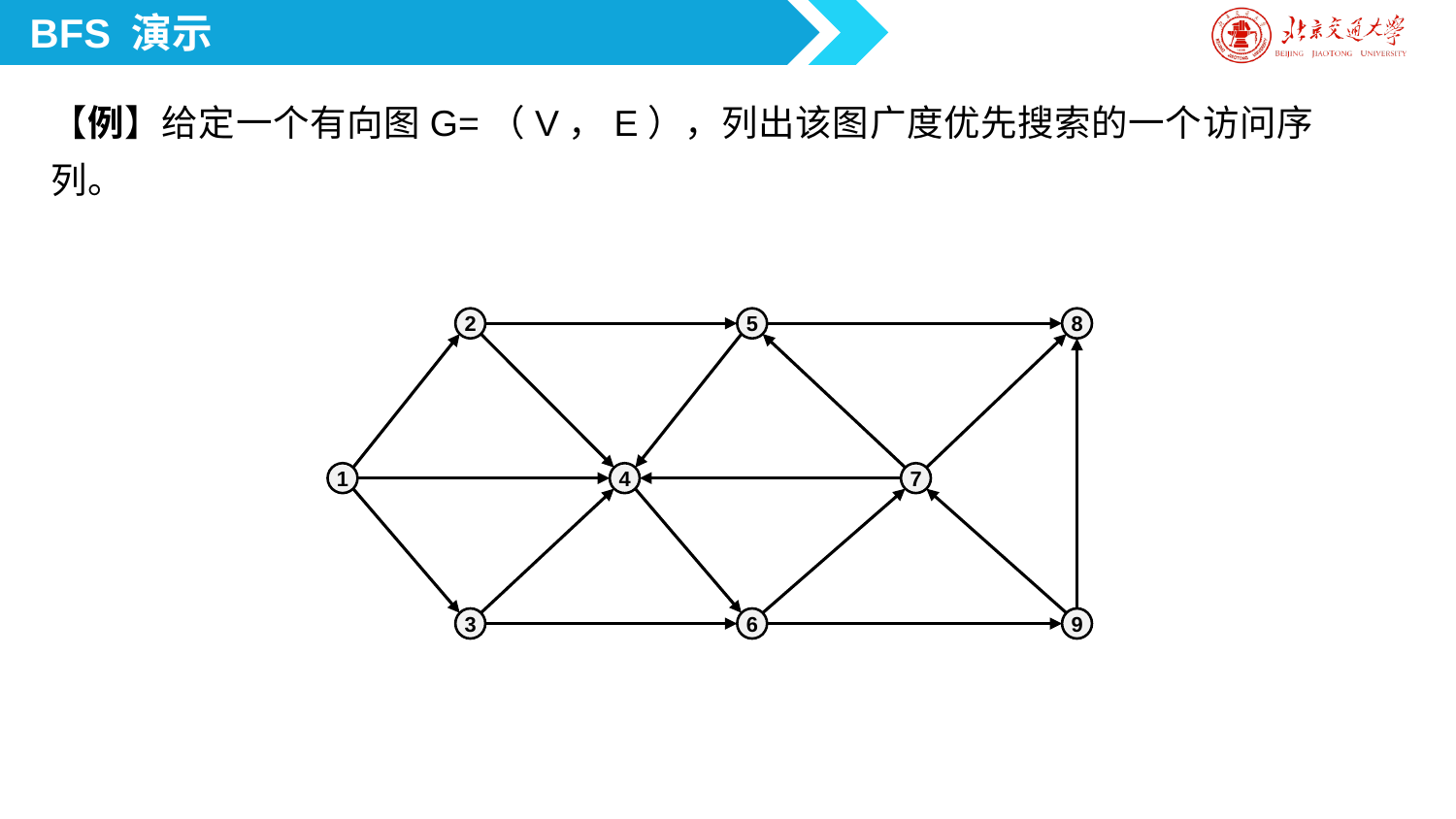

BFS 演示
【例】给定一个有向图G=（V，E），列出该图广度优先搜索的一个访问序列。
2
5
8
1
4
7
3
6
9